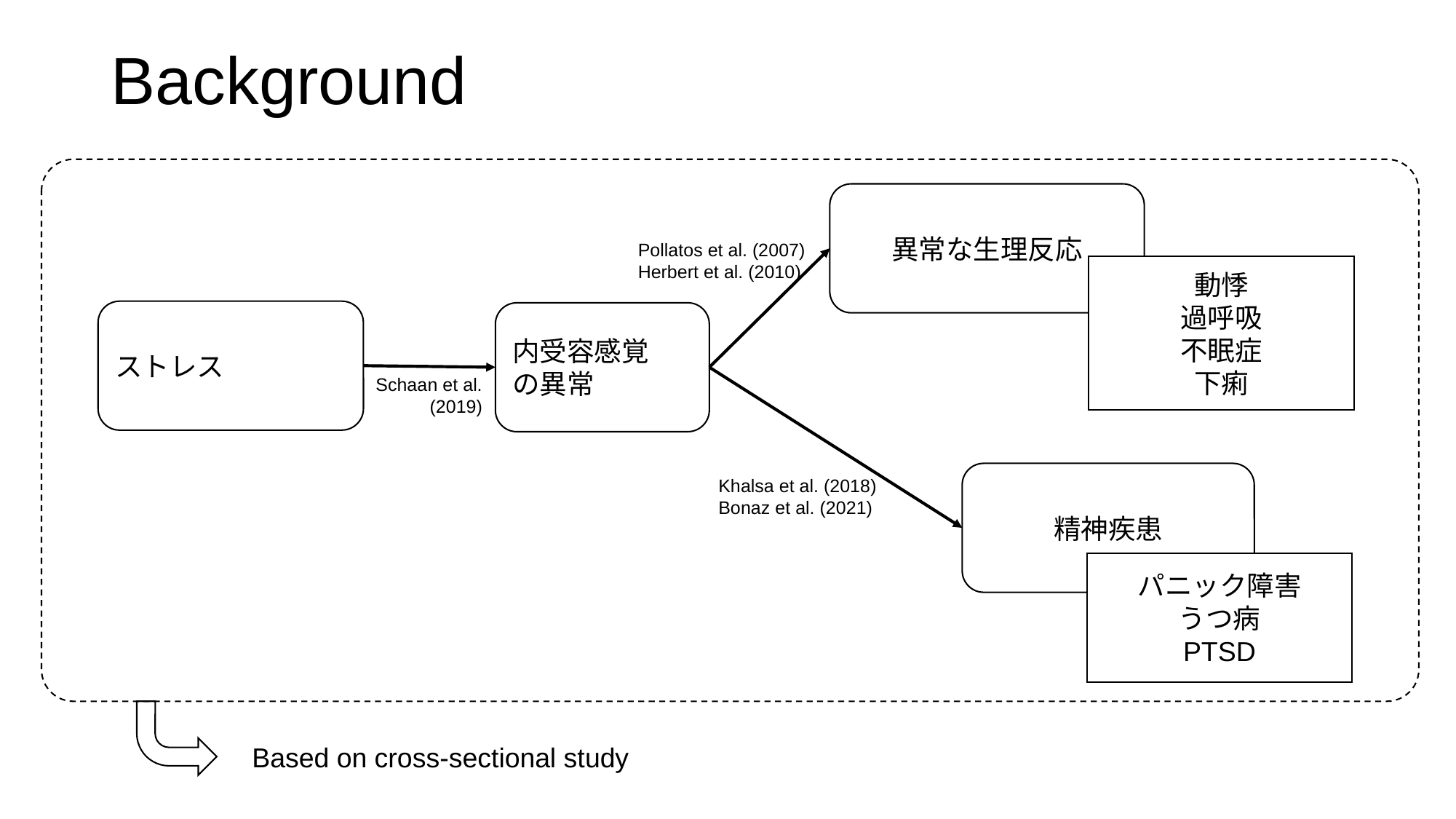

# Background

異常な生理反応
Pollatos et al. (2007)
Herbert et al. (2010)
動悸
過呼吸
不眠症
下痢
ストレス
内受容感覚
の異常
Schaan et al.
 (2019)
精神疾患
Khalsa et al. (2018)
Bonaz et al. (2021)
パニック障害
うつ病
PTSD

Based on cross-sectional study